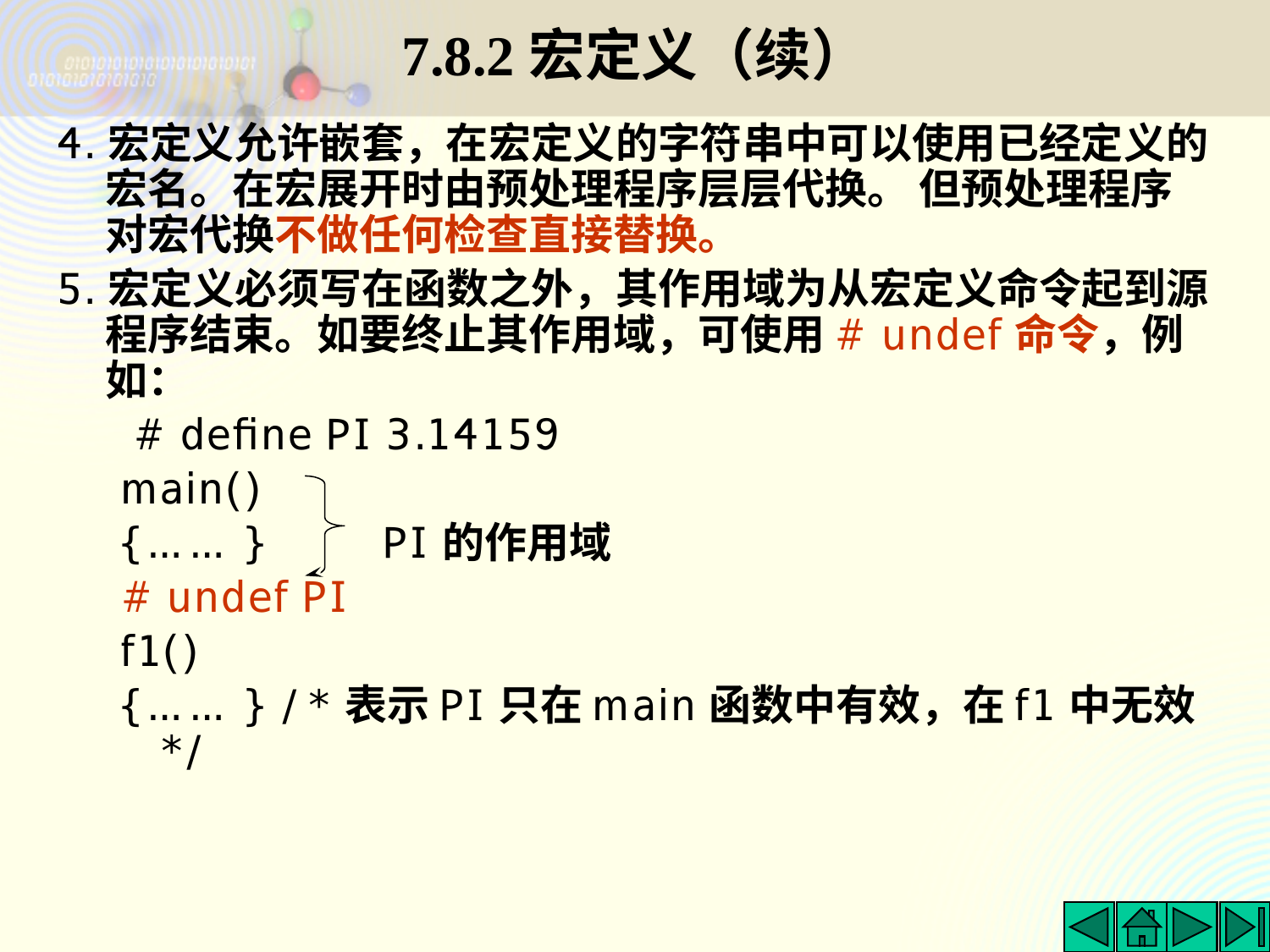

# 7.8.2宏定义（续）
4.宏定义允许嵌套，在宏定义的字符串中可以使用已经定义的宏名。在宏展开时由预处理程序层层代换。 但预处理程序对宏代换不做任何检查直接替换。
5.宏定义必须写在函数之外，其作用域为从宏定义命令起到源程序结束。如要终止其作用域，可使用# undef命令，例如：
 # define PI 3.14159
main()
{…… }         PI的作用域
# undef PI
f1()
{…… } /*表示PI只在main函数中有效，在f1中无效*/